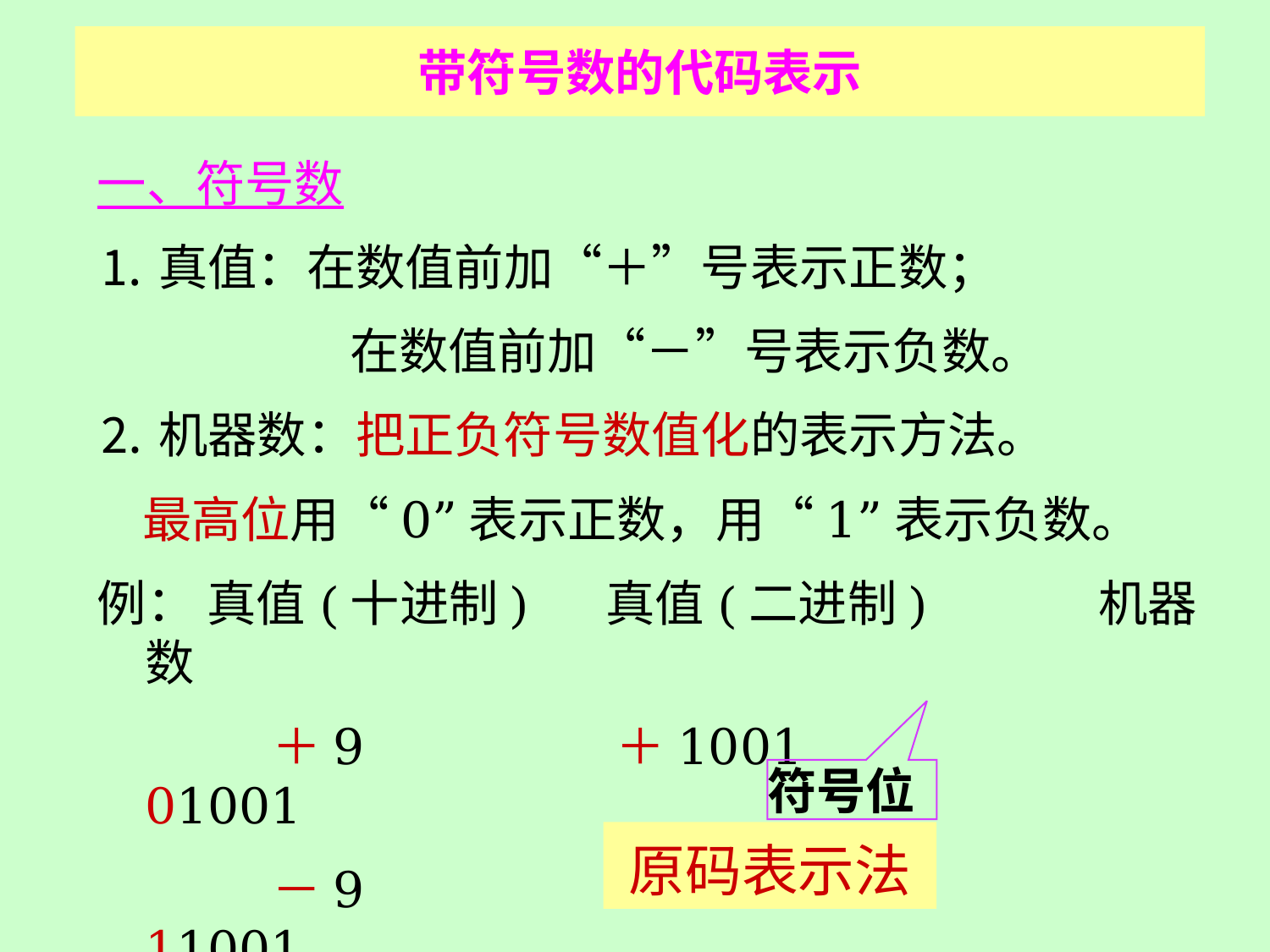

# 带符号数的代码表示
一、符号数
⒈真值：在数值前加“＋”号表示正数；
		      在数值前加“－”号表示负数。
⒉机器数：把正负符号数值化的表示方法。
   最高位用“0”表示正数，用“1”表示负数。
例： 真值(十进制)    真值(二进制)          机器数
		＋9		     ＋1001                      01001
		－9		     －1001	                   11001
符号位
原码表示法
89